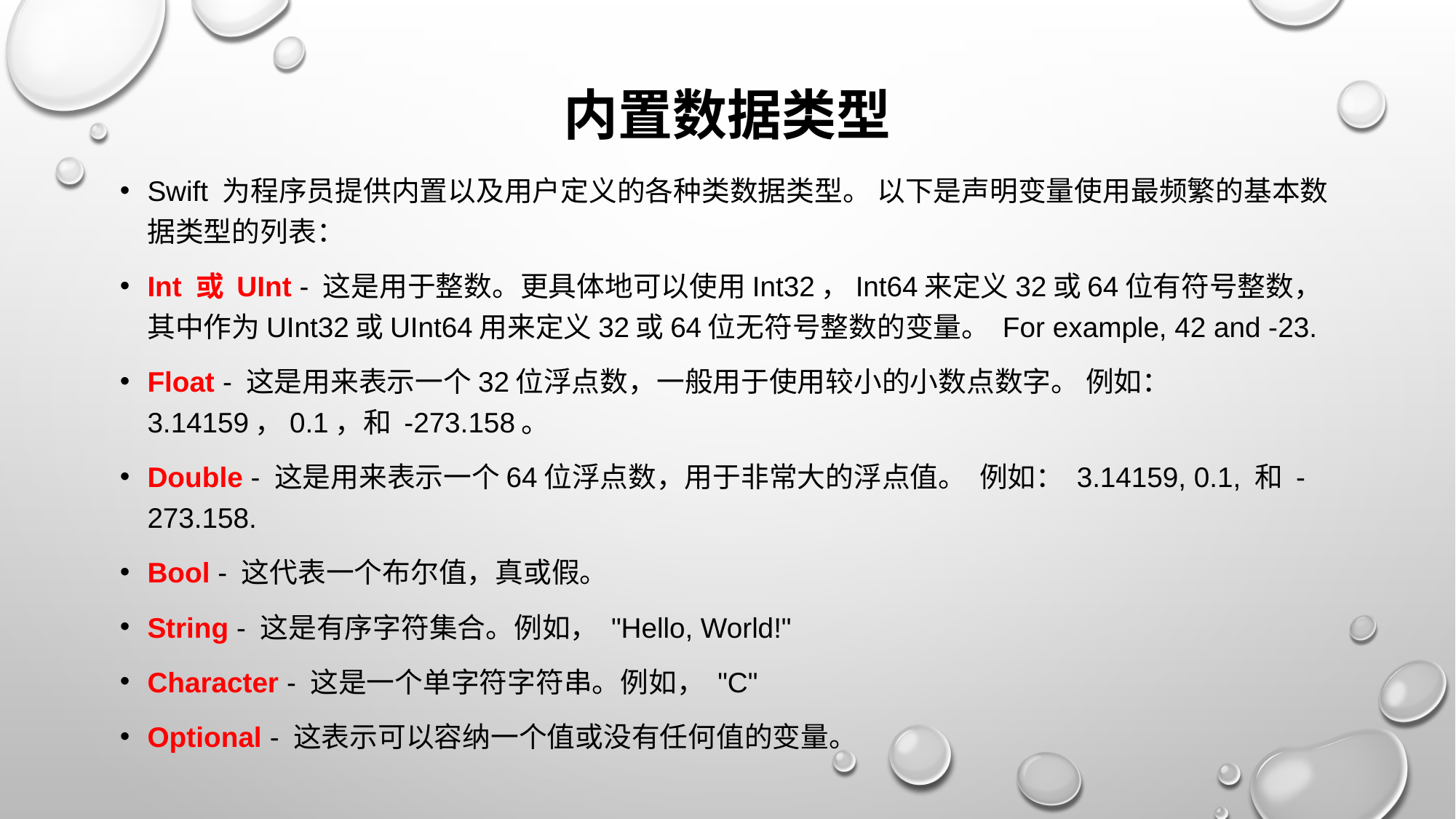

# 内置数据类型
Swift 为程序员提供内置以及用户定义的各种类数据类型。 以下是声明变量使用最频繁的基本数据类型的列表：
Int 或 UInt - 这是用于整数。更具体地可以使用Int32，Int64来定义32或64位有符号整数，其中作为UInt32或UInt64用来定义32或64位无符号整数的变量。 For example, 42 and -23.
Float - 这是用来表示一个32位浮点数，一般用于使用较小的小数点数字。 例如：3.14159，0.1，和 -273.158。
Double - 这是用来表示一个64位浮点数，用于非常大的浮点值。  例如： 3.14159, 0.1, 和 -273.158.
Bool - 这代表一个布尔值，真或假。
String - 这是有序字符集合。例如， "Hello, World!"
Character - 这是一个单字符字符串。例如， "C"
Optional - 这表示可以容纳一个值或没有任何值的变量。